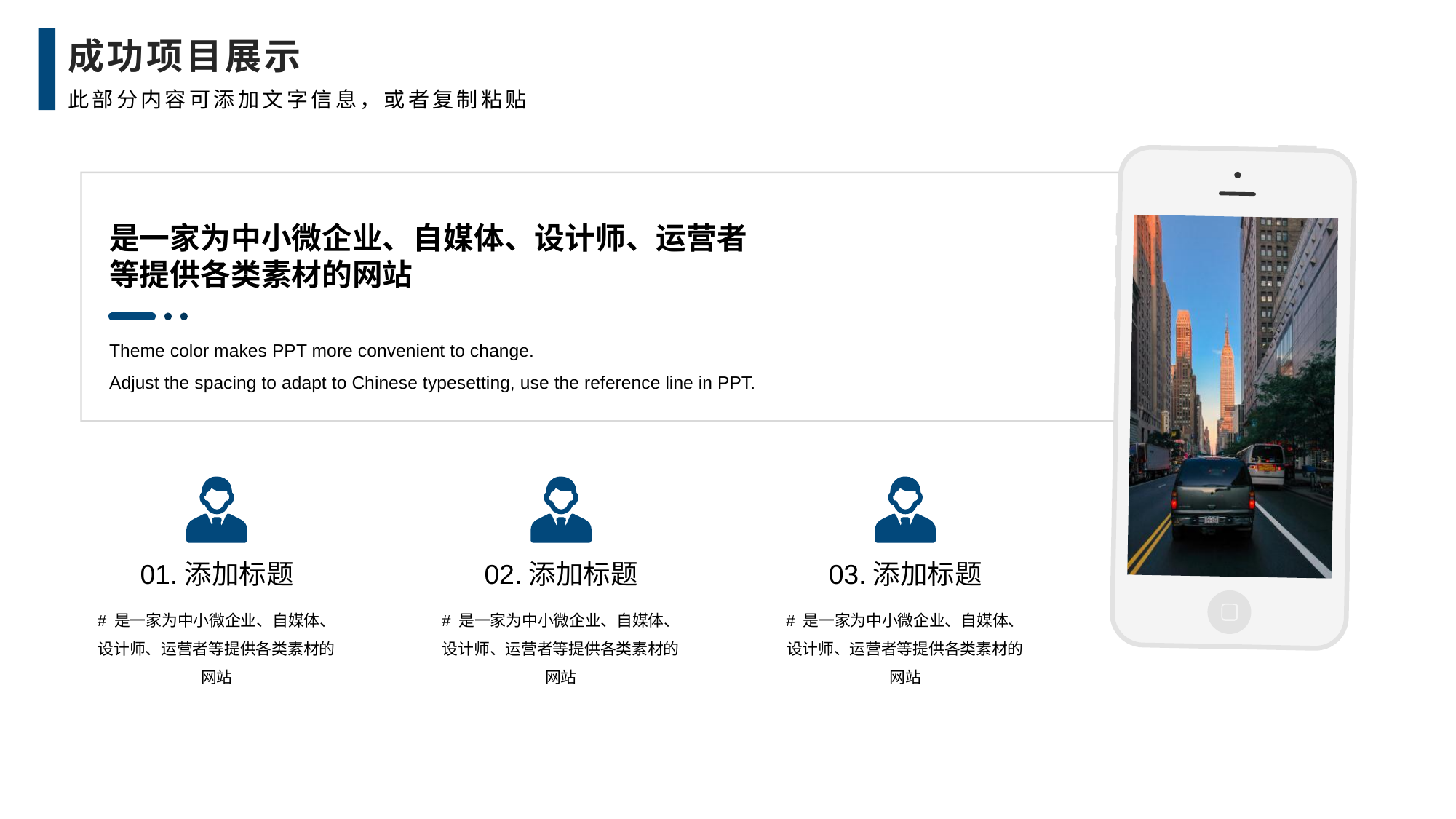

成功项目展示

此部分内容可添加文字信息，或者复制粘贴

是一家为中小微企业、自媒体、设计师、运营者等提供各类素材的网站
Theme color makes PPT more convenient to change.
Adjust the spacing to adapt to Chinese typesetting, use the reference line in PPT.

01.添加标题
# 是一家为中小微企业、自媒体、设计师、运营者等提供各类素材的网站
02.添加标题
# 是一家为中小微企业、自媒体、设计师、运营者等提供各类素材的网站
03.添加标题
# 是一家为中小微企业、自媒体、设计师、运营者等提供各类素材的网站